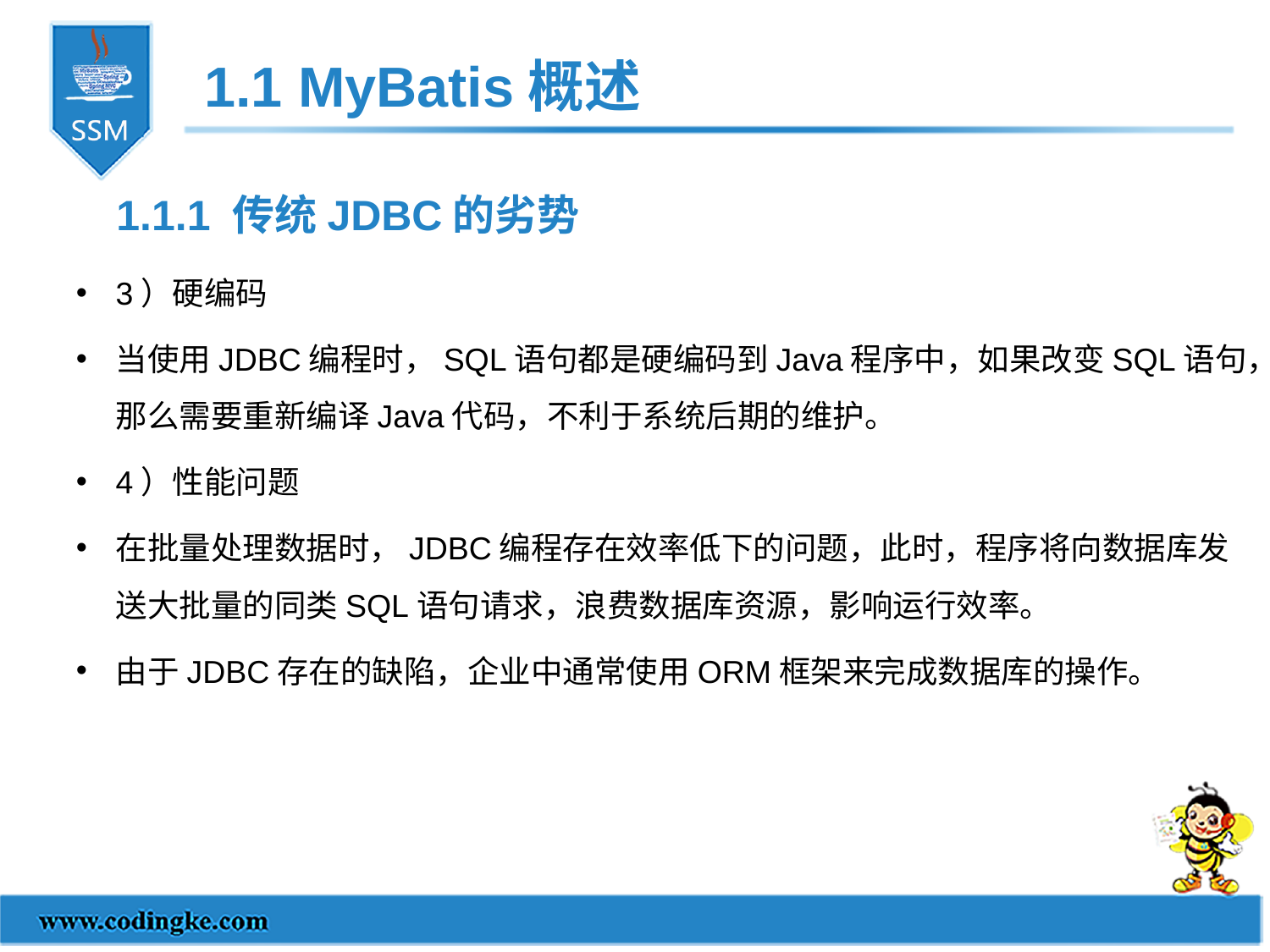

1.1 MyBatis概述
1.1.1 传统JDBC的劣势
3）硬编码
当使用JDBC编程时，SQL语句都是硬编码到Java程序中，如果改变SQL语句，那么需要重新编译Java代码，不利于系统后期的维护。
4）性能问题
在批量处理数据时，JDBC编程存在效率低下的问题，此时，程序将向数据库发送大批量的同类SQL语句请求，浪费数据库资源，影响运行效率。
由于JDBC存在的缺陷，企业中通常使用ORM框架来完成数据库的操作。